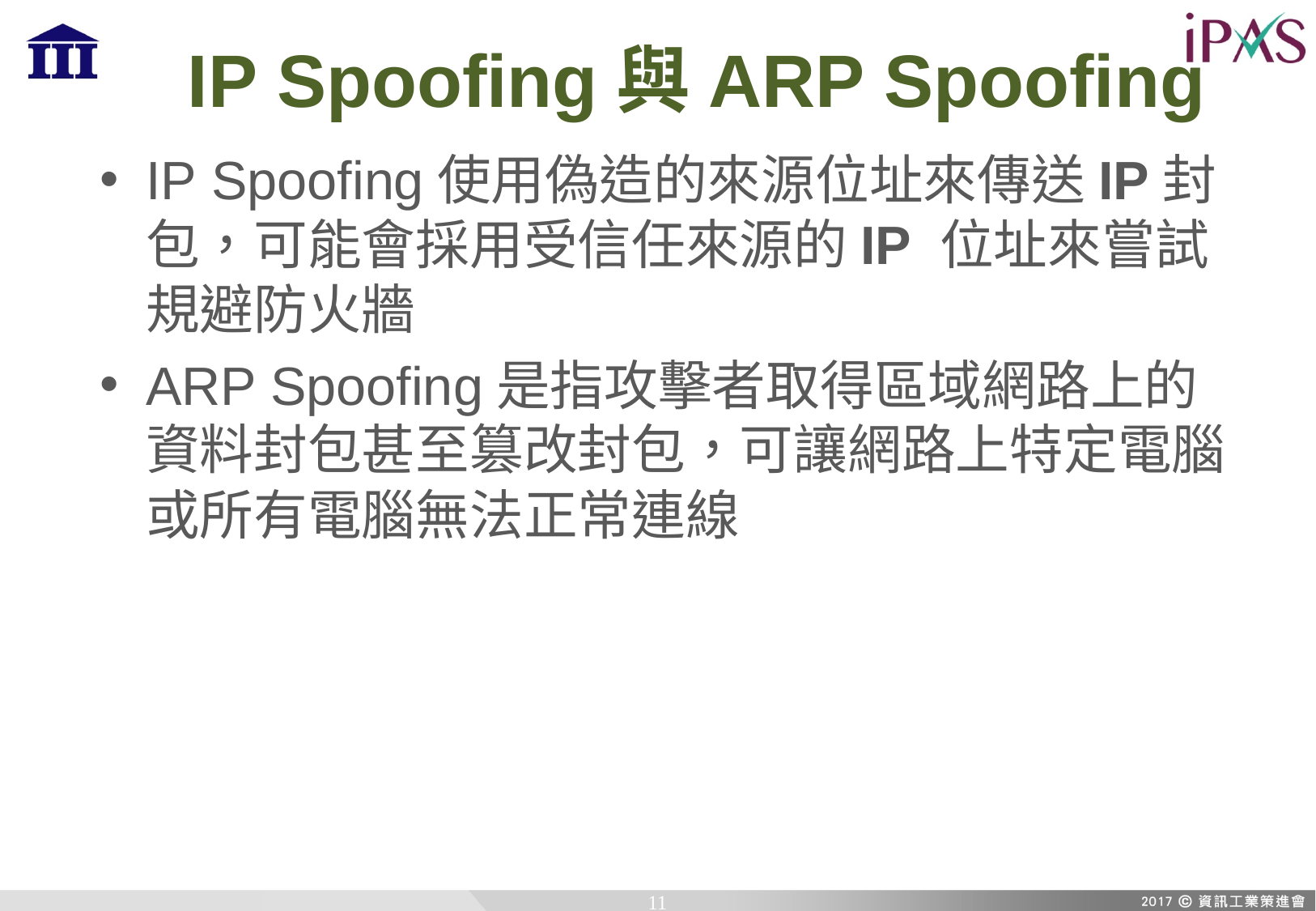

# IP Spoofing與ARP Spoofing
IP Spoofing使用偽造的來源位址來傳送IP封包，可能會採用受信任來源的IP 位址來嘗試規避防火牆
ARP Spoofing是指攻擊者取得區域網路上的資料封包甚至篡改封包，可讓網路上特定電腦或所有電腦無法正常連線
11